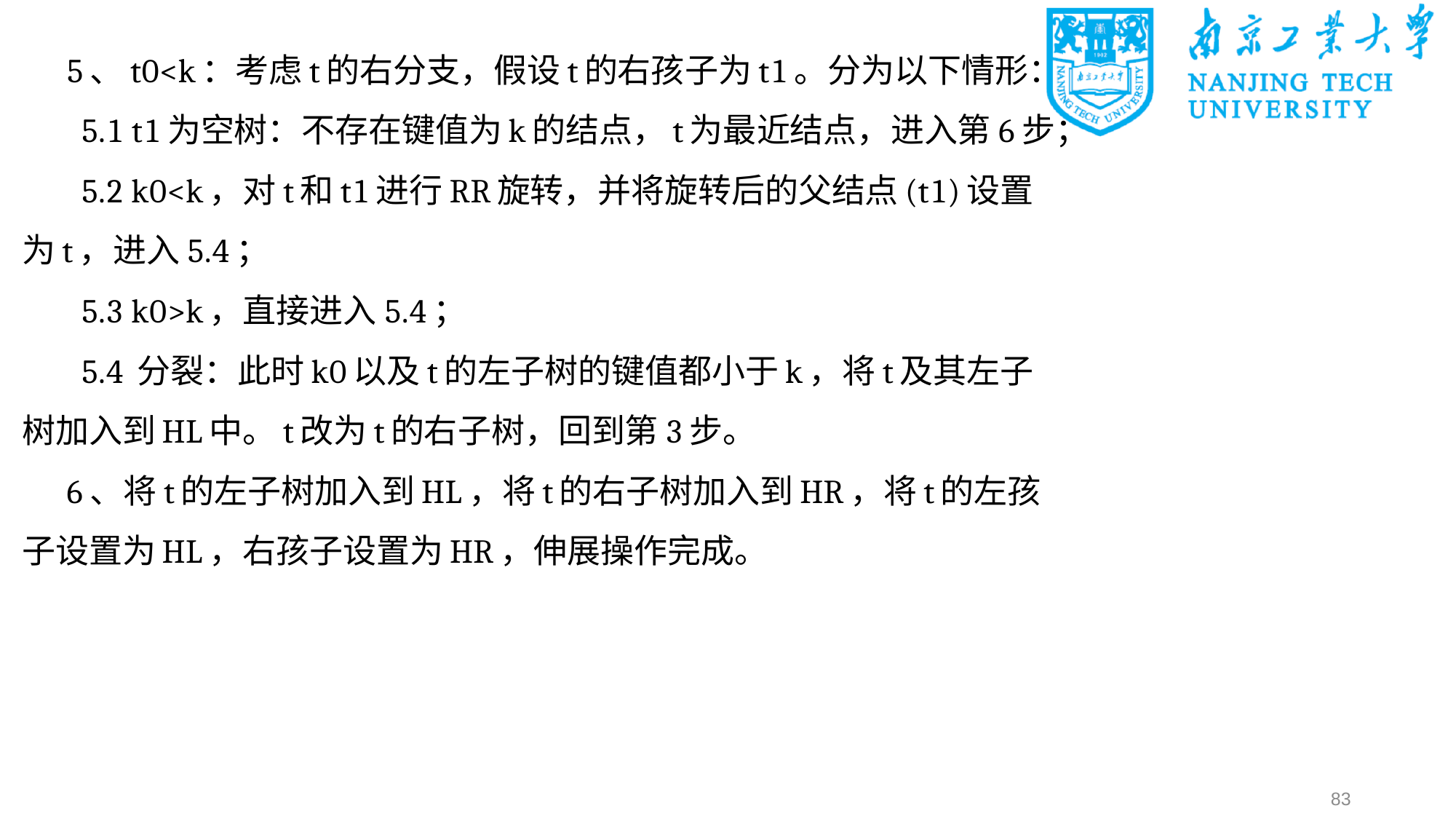

5、t0<k：考虑t的右分支，假设t的右孩子为t1。分为以下情形：
  5.1 t1为空树：不存在键值为k的结点，t为最近结点，进入第6步；
  5.2 k0<k，对t和t1进行RR旋转，并将旋转后的父结点(t1)设置为t，进入5.4；
  5.3 k0>k，直接进入5.4；
  5.4 分裂：此时k0以及t的左子树的键值都小于k，将t及其左子树加入到HL中。t改为t的右子树，回到第3步。
6、将t的左子树加入到HL，将t的右子树加入到HR，将t的左孩子设置为HL，右孩子设置为HR，伸展操作完成。
83